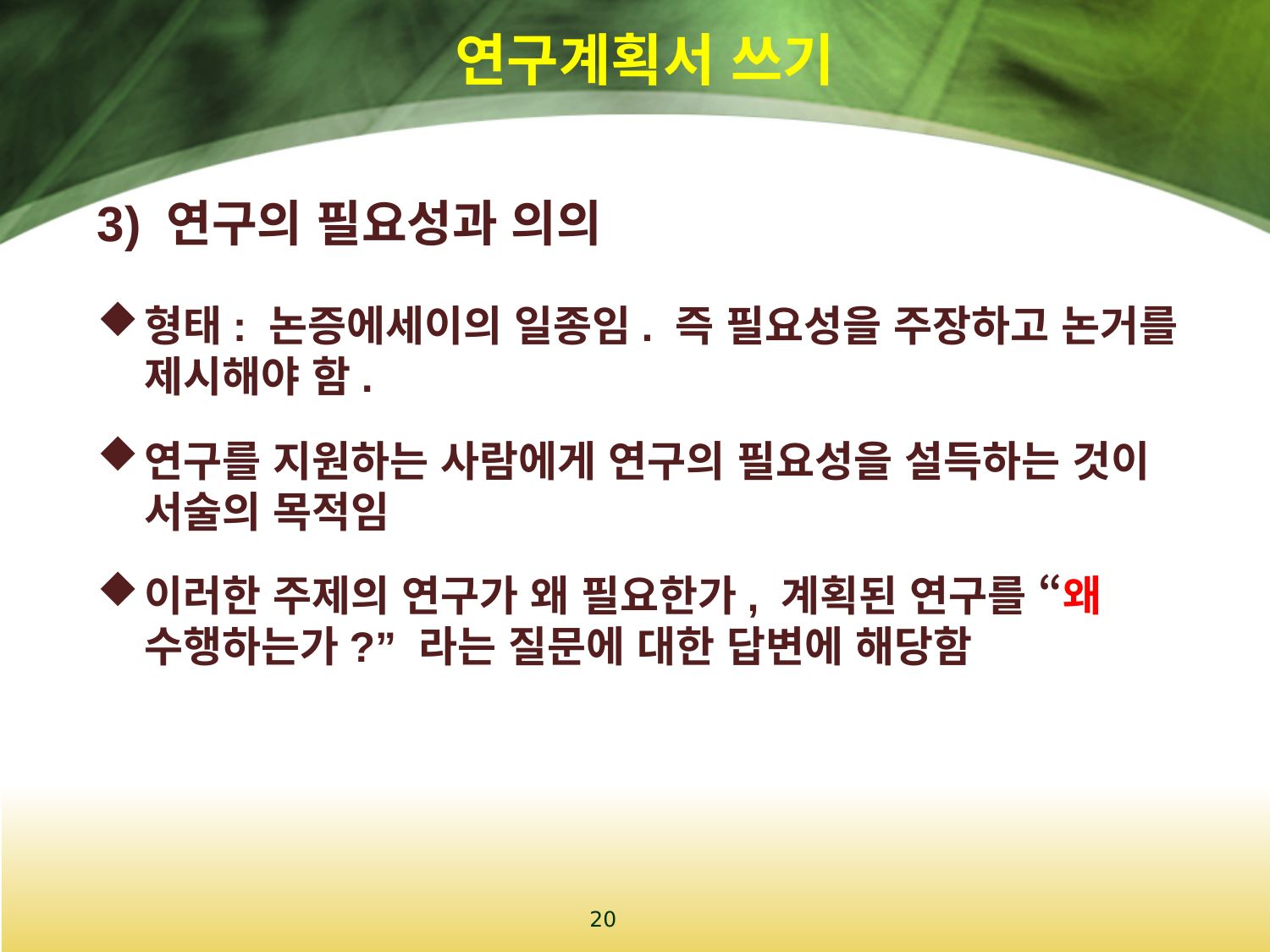

# 연구계획서 쓰기
3) 연구의 필요성과 의의

형태: 논증에세이의 일종임. 즉 필요성을 주장하고 논거를 제시해야 함.

연구를 지원하는 사람에게 연구의 필요성을 설득하는 것이 서술의 목적임

이러한 주제의 연구가 왜 필요한가, 계획된 연구를 “왜 수행하는가?” 라는 질문에 대한 답변에 해당함

20